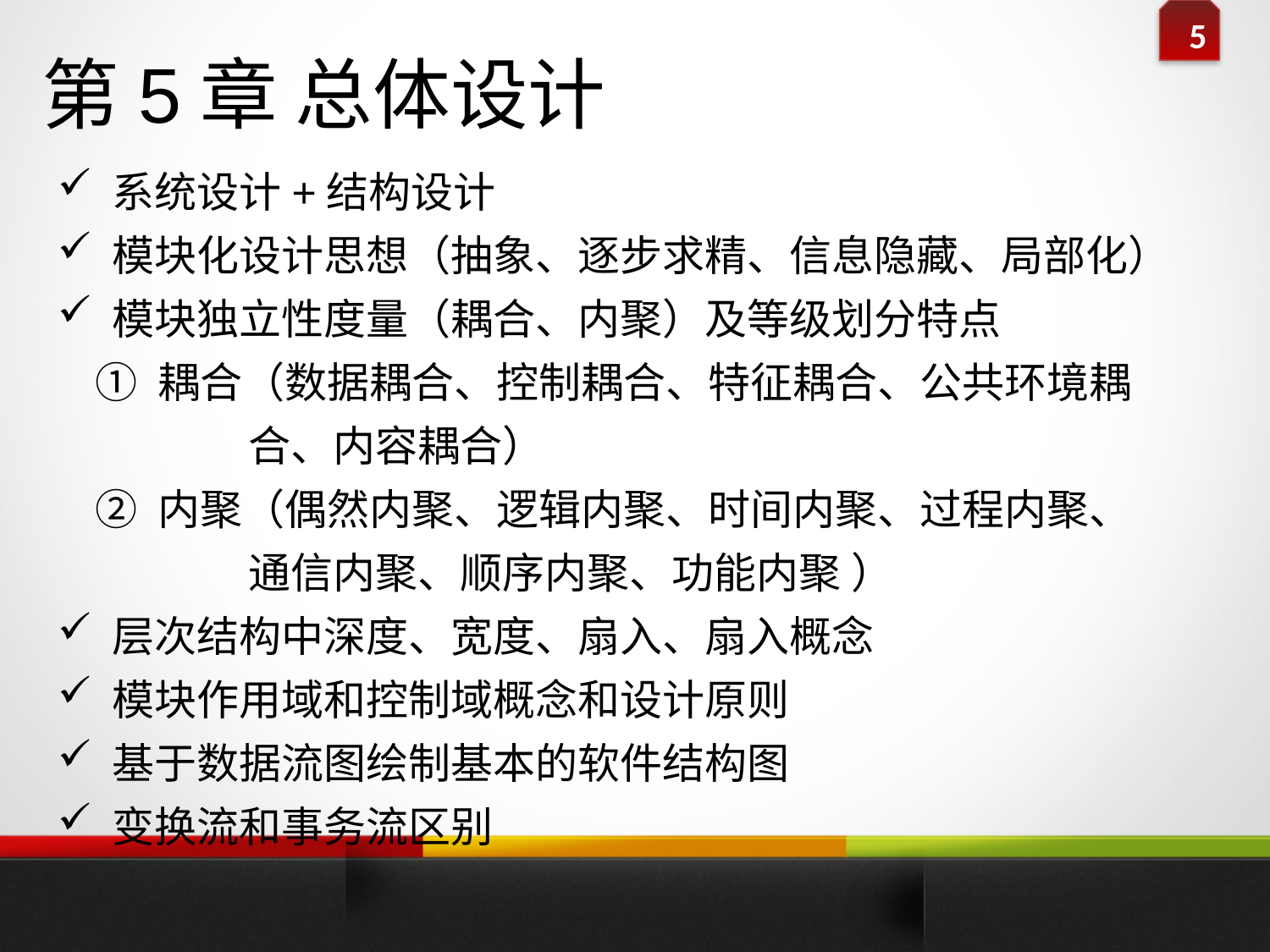

第5章 总体设计
 系统设计+结构设计
 模块化设计思想（抽象、逐步求精、信息隐藏、局部化）
 模块独立性度量（耦合、内聚）及等级划分特点
    ① 耦合（数据耦合、控制耦合、特征耦合、公共环境耦
                   合、内容耦合）
    ② 内聚（偶然内聚、逻辑内聚、时间内聚、过程内聚、
                   通信内聚、顺序内聚、功能内聚 ）
 层次结构中深度、宽度、扇入、扇入概念
 模块作用域和控制域概念和设计原则
 基于数据流图绘制基本的软件结构图
 变换流和事务流区别